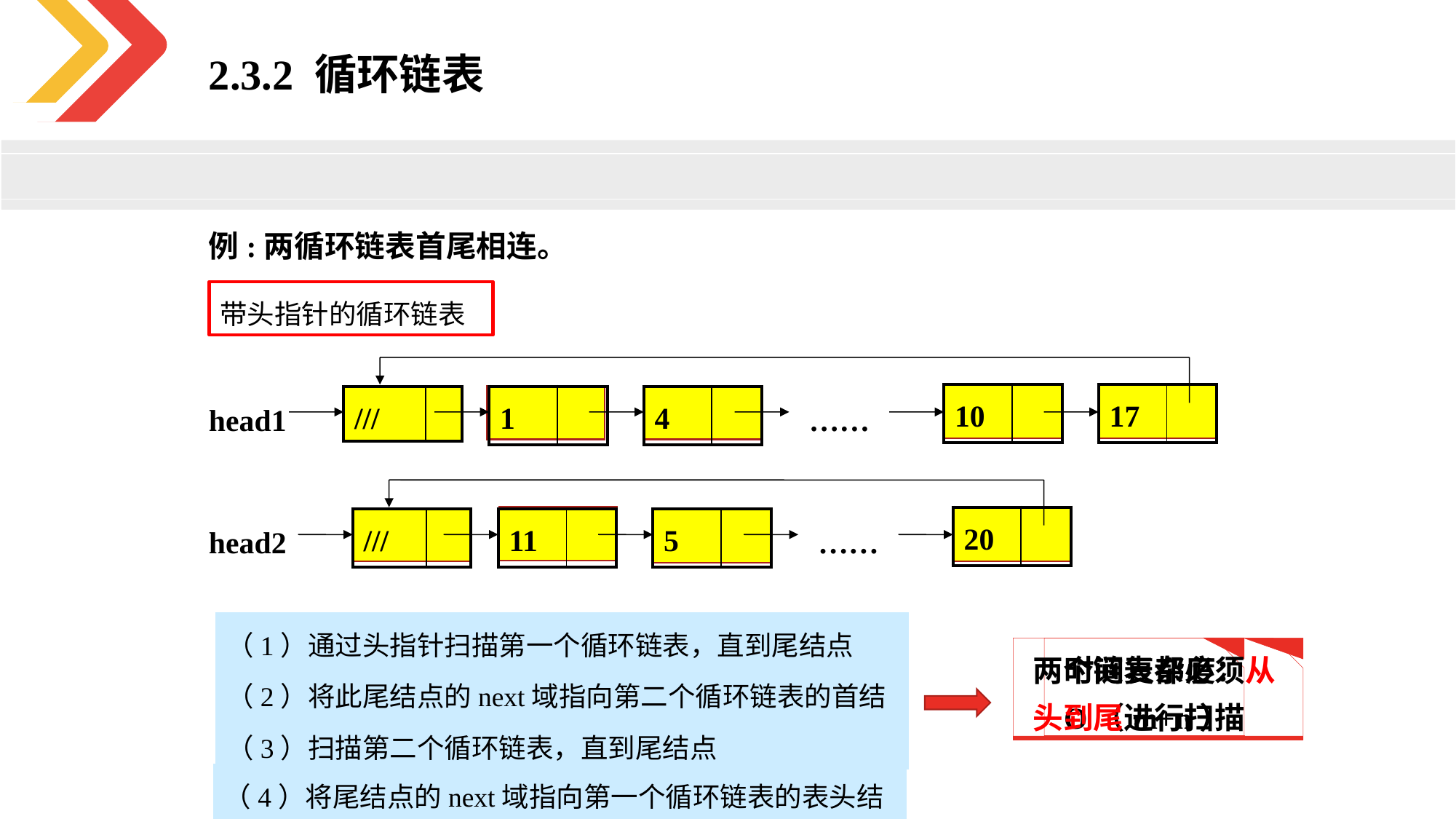

2.3.2 循环链表

例:两循环链表首尾相连。
带头指针的循环链表

head1
……
| 10 |  |
| --- | --- |
| 17 |  |
| --- | --- |

| /// |  |
| --- | --- |
| 1 |  |
| --- | --- |
| 4 |  |
| --- | --- |

head2
……
| 20 |  |
| --- | --- |

| /// |  |
| --- | --- |
| 11 |  |
| --- | --- |
| 5 |  |
| --- | --- |

（1）通过头指针扫描第一个循环链表，直到尾结点
时间复杂度：
O（m+n）
两个链表都必须从头到尾进行扫描

（2）将此尾结点的next域指向第二个循环链表的首结点

（3）扫描第二个循环链表，直到尾结点
（4）将尾结点的next域指向第一个循环链表的表头结点